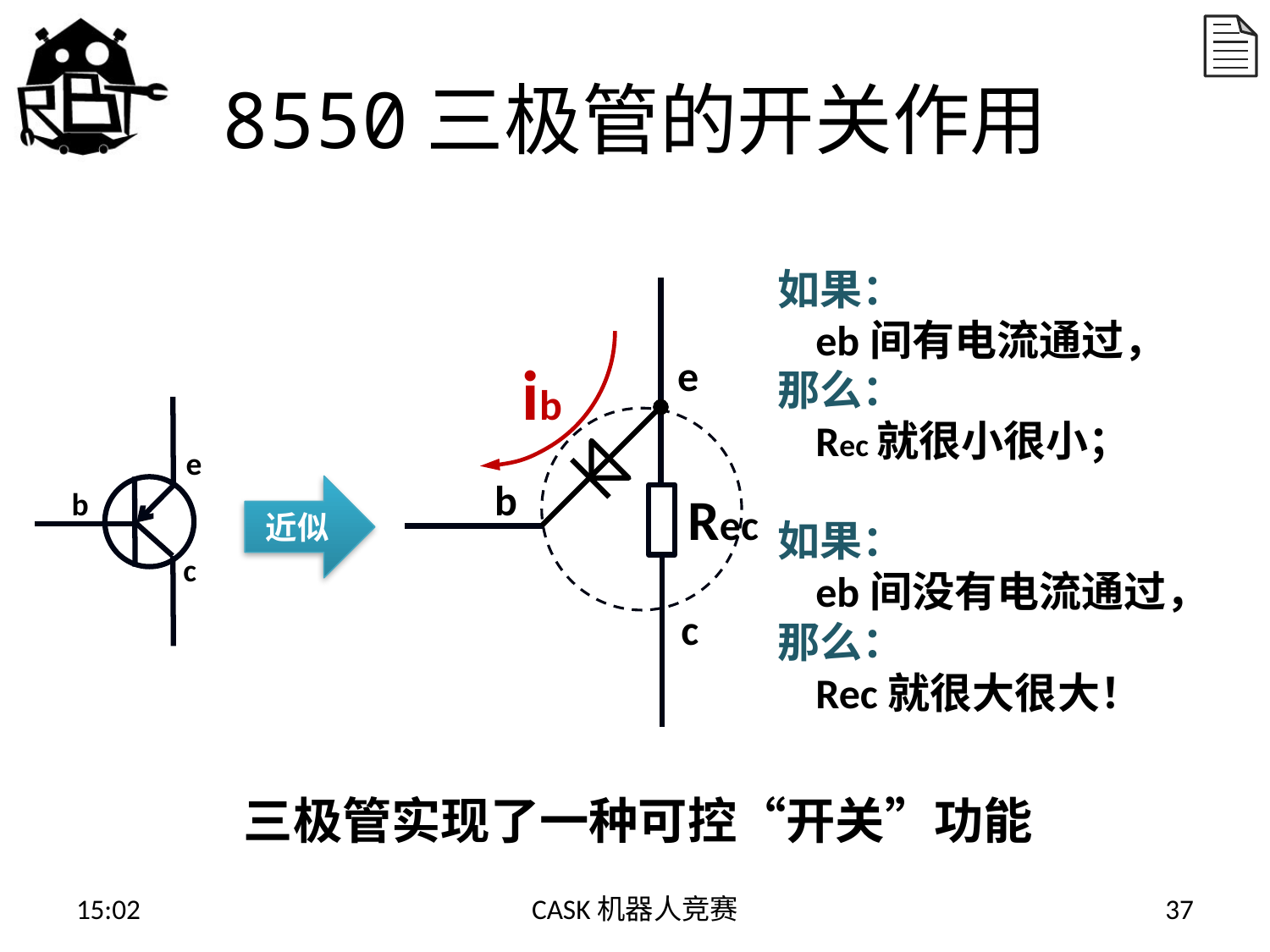

# 8550三极管的开关作用

ib
如果：
    eb间有电流通过，
那么：
    Rec就很小很小；
e

e
b
近似

Rec
b

如果：
    eb间没有电流通过，
那么：
    Rec就很大很大！
c
c
三极管实现了一种可控“开关”功能
15:02
CASK机器人竞赛
37